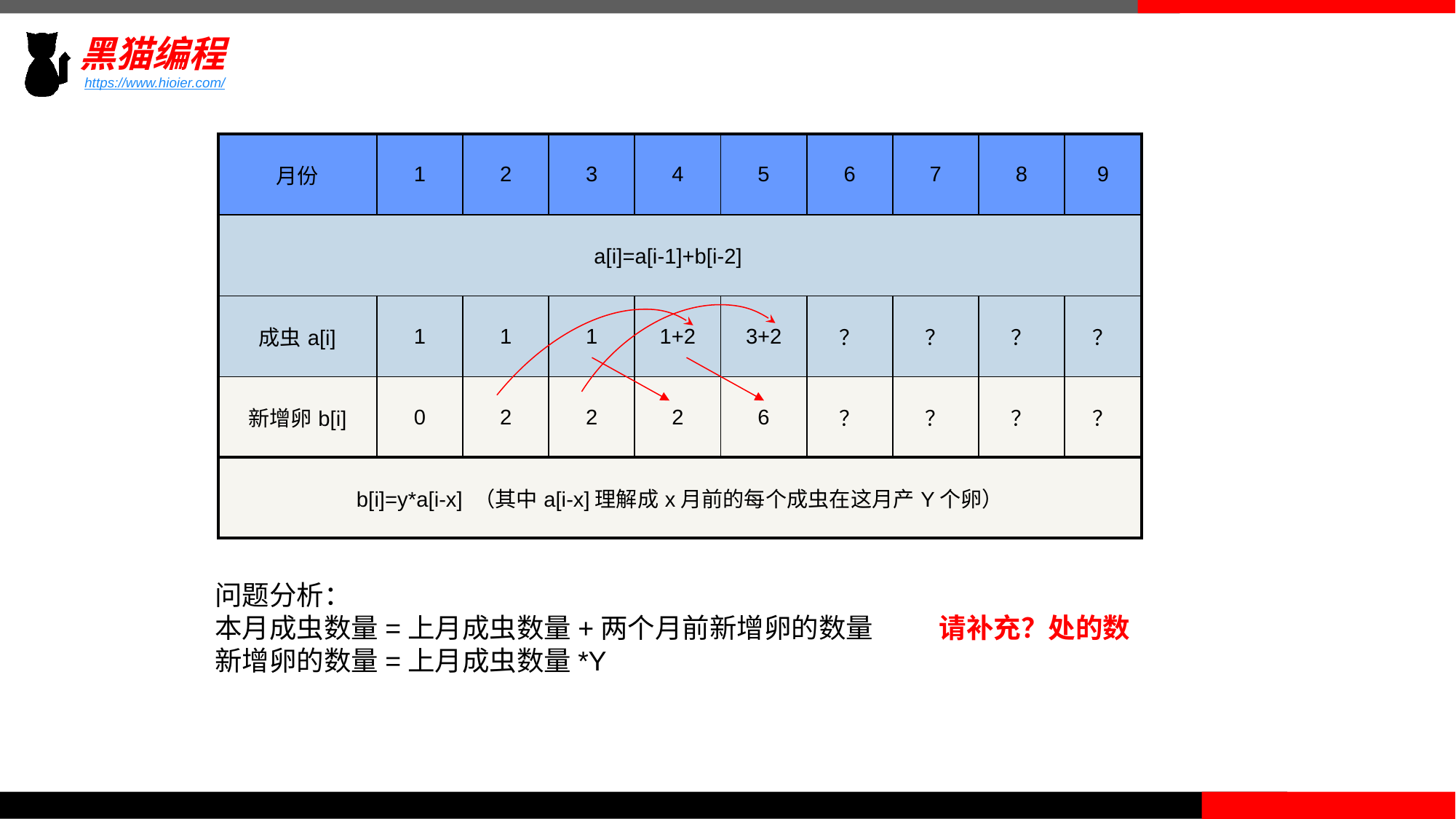

| 月份 | 1 | 2 | 3 | 4 | 5 | 6 | 7 | 8 | 9 |
| --- | --- | --- | --- | --- | --- | --- | --- | --- | --- |
|  |  |  |  |  |  |  |  |  |  |
| 成虫a[i] | 1 | 1 | 1 | 1+2 | 3+2 | ？ | ？ | ？ | ？ |
| 新增卵b[i] | 0 | 2 | 2 | 2 | 6 | ？ | ？ | ？ | ？ |
| b[i]=y\*a[i-x] （其中a[i-x]理解成x月前的每个成虫在这月产Y个卵） |  |  |  |  |  |  |  |  |  |
【输入样例】为1 2 8时,即1月产2卵
1
a[i]=a[i-1]+b[i-2]

PART  ONE

问题分析：
本月成虫数量=上月成虫数量+两个月前新增卵的数量
新增卵的数量=上月成虫数量*Y
请补充？处的数